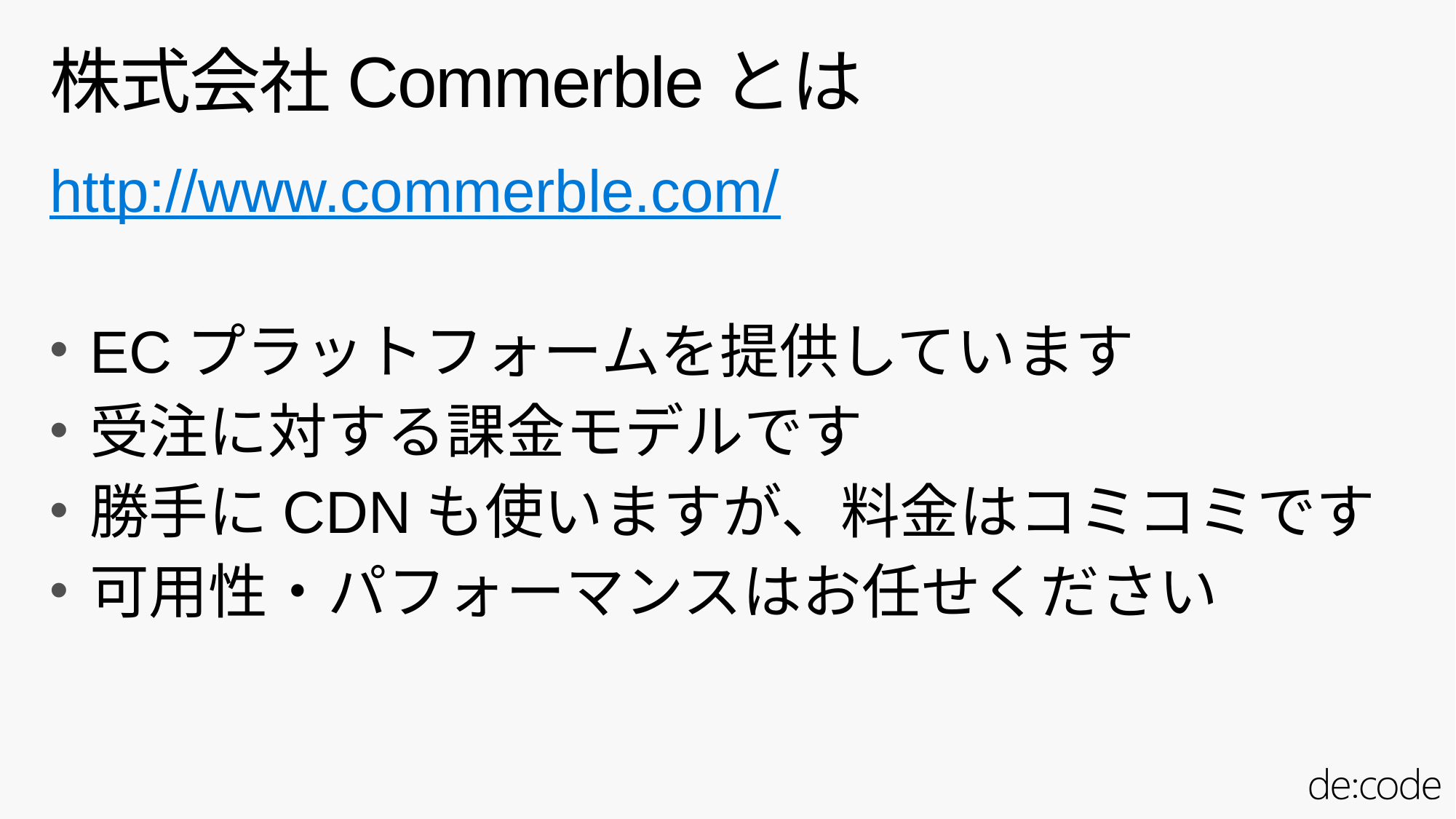

# 株式会社Commerbleとは
http://www.commerble.com/

ECプラットフォームを提供しています
受注に対する課金モデルです
勝手にCDNも使いますが、料金はコミコミです
可用性・パフォーマンスはお任せください